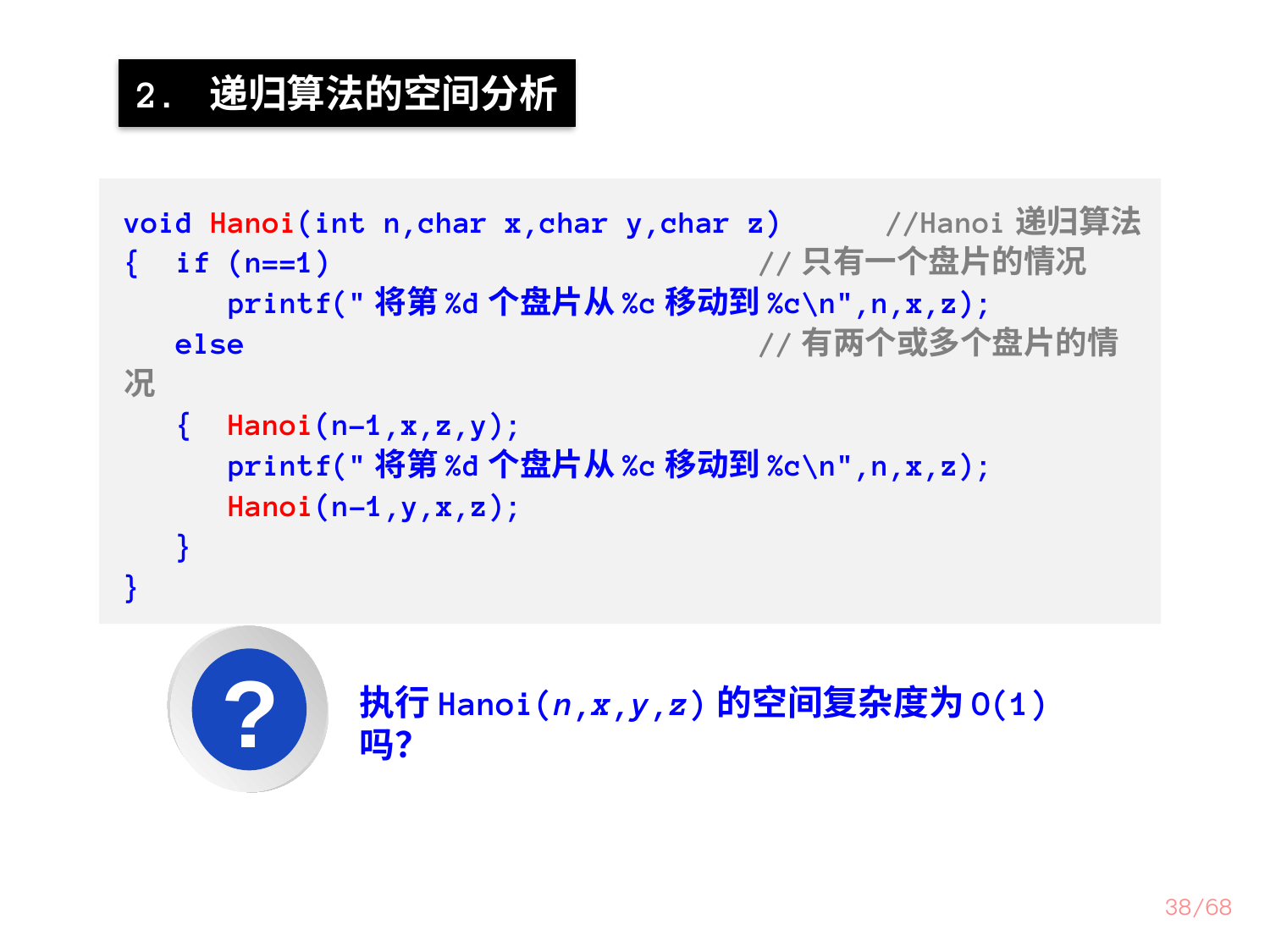

2. 递归算法的空间分析
void Hanoi(int n,char x,char y,char z)   	//Hanoi递归算法
{  if (n==1)				//只有一个盘片的情况
      printf("将第%d个盘片从%c移动到%c\n",n,x,z);
   else					//有两个或多个盘片的情况
   {  Hanoi(n-1,x,z,y);
      printf("将第%d个盘片从%c移动到%c\n",n,x,z);
      Hanoi(n-1,y,x,z);
   }
}

?
执行Hanoi(n,x,y,z)的空间复杂度为O(1)吗？
38/68